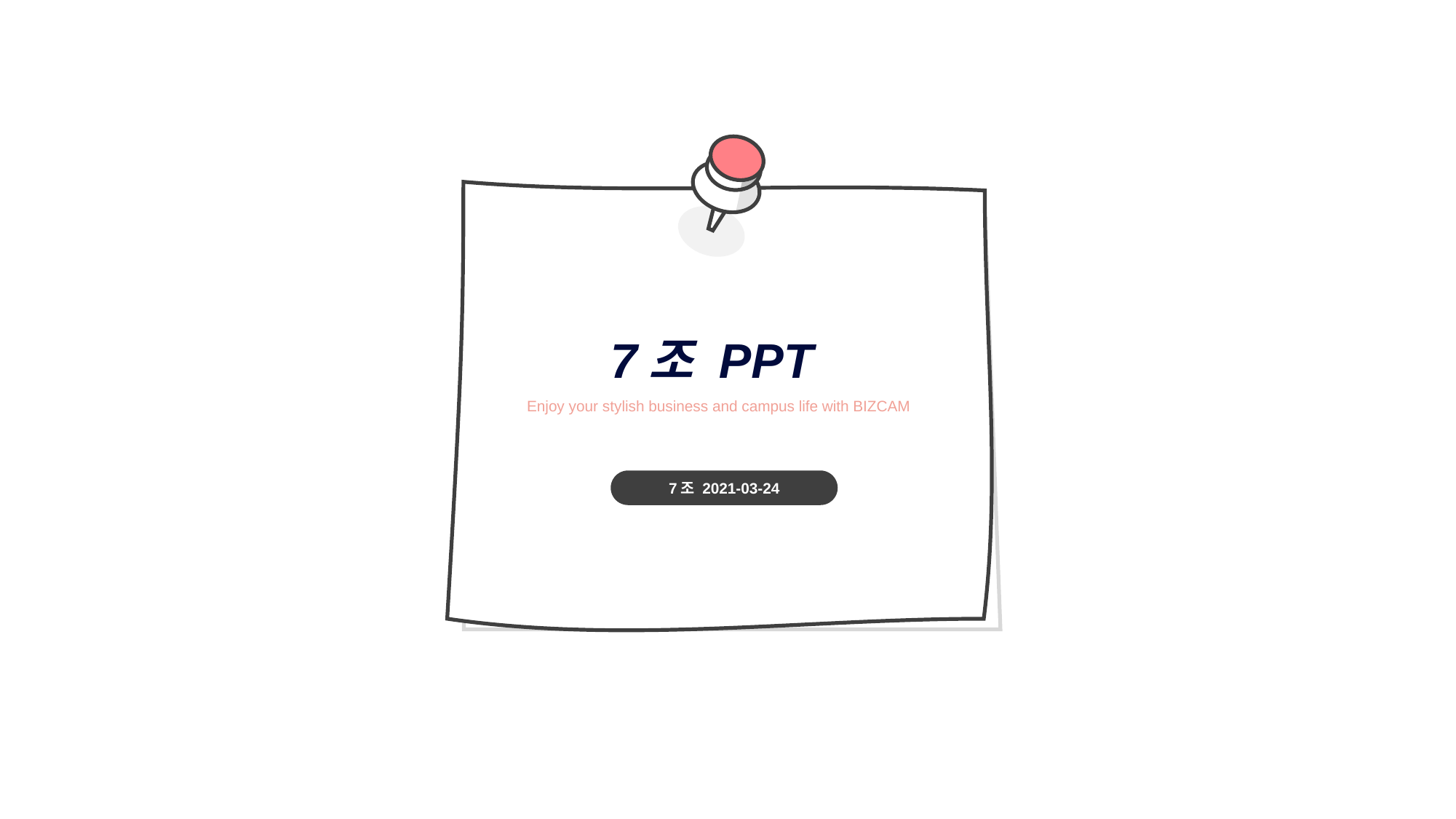

\

7조 PPT
Enjoy your stylish business and campus life with BIZCAM
7조 2021-03-24